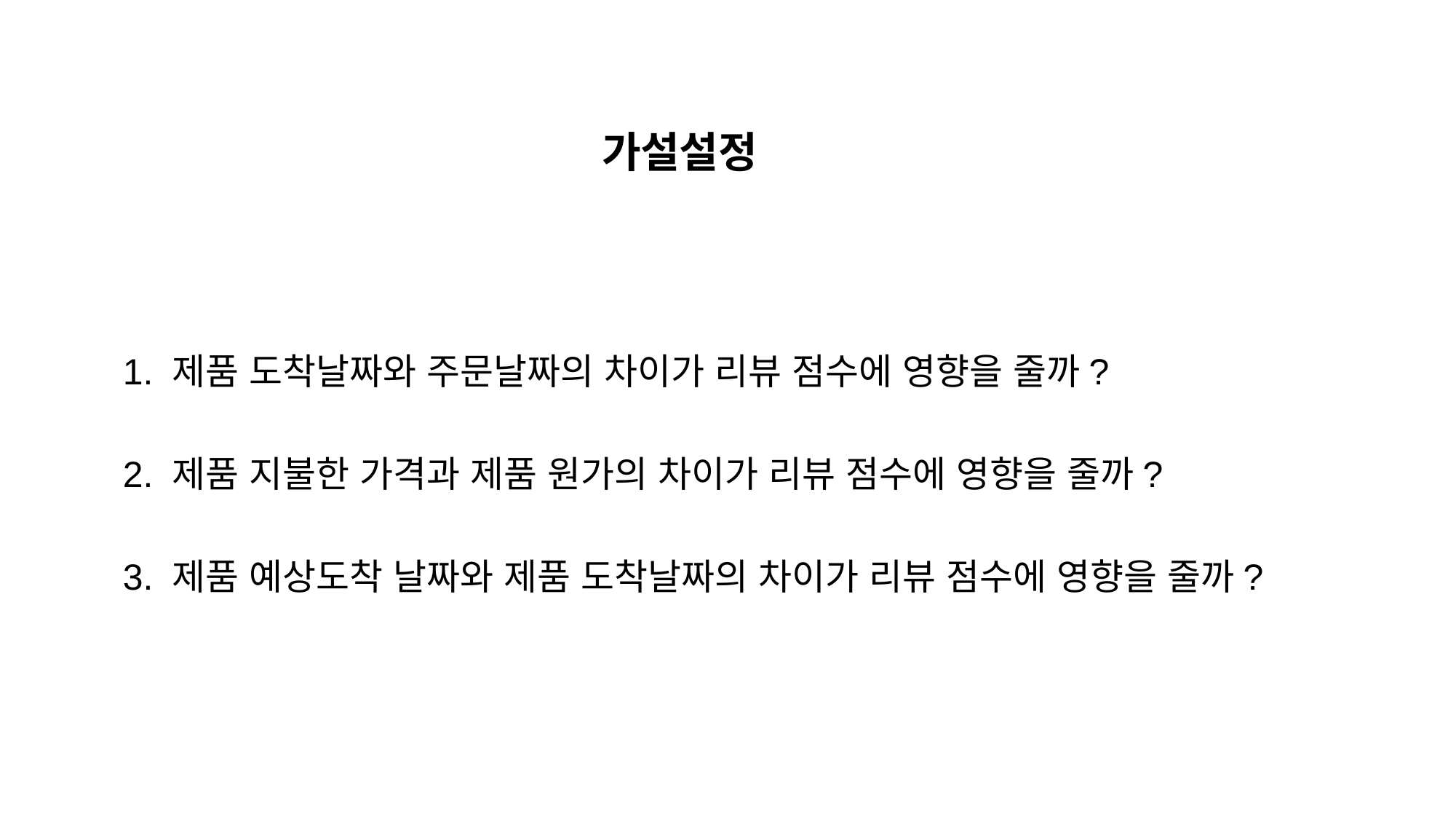

가설설정
1. 제품 도착날짜와 주문날짜의 차이가 리뷰 점수에 영향을 줄까?
2. 제품 지불한 가격과 제품 원가의 차이가 리뷰 점수에 영향을 줄까?
3. 제품 예상도착 날짜와 제품 도착날짜의 차이가 리뷰 점수에 영향을 줄까?